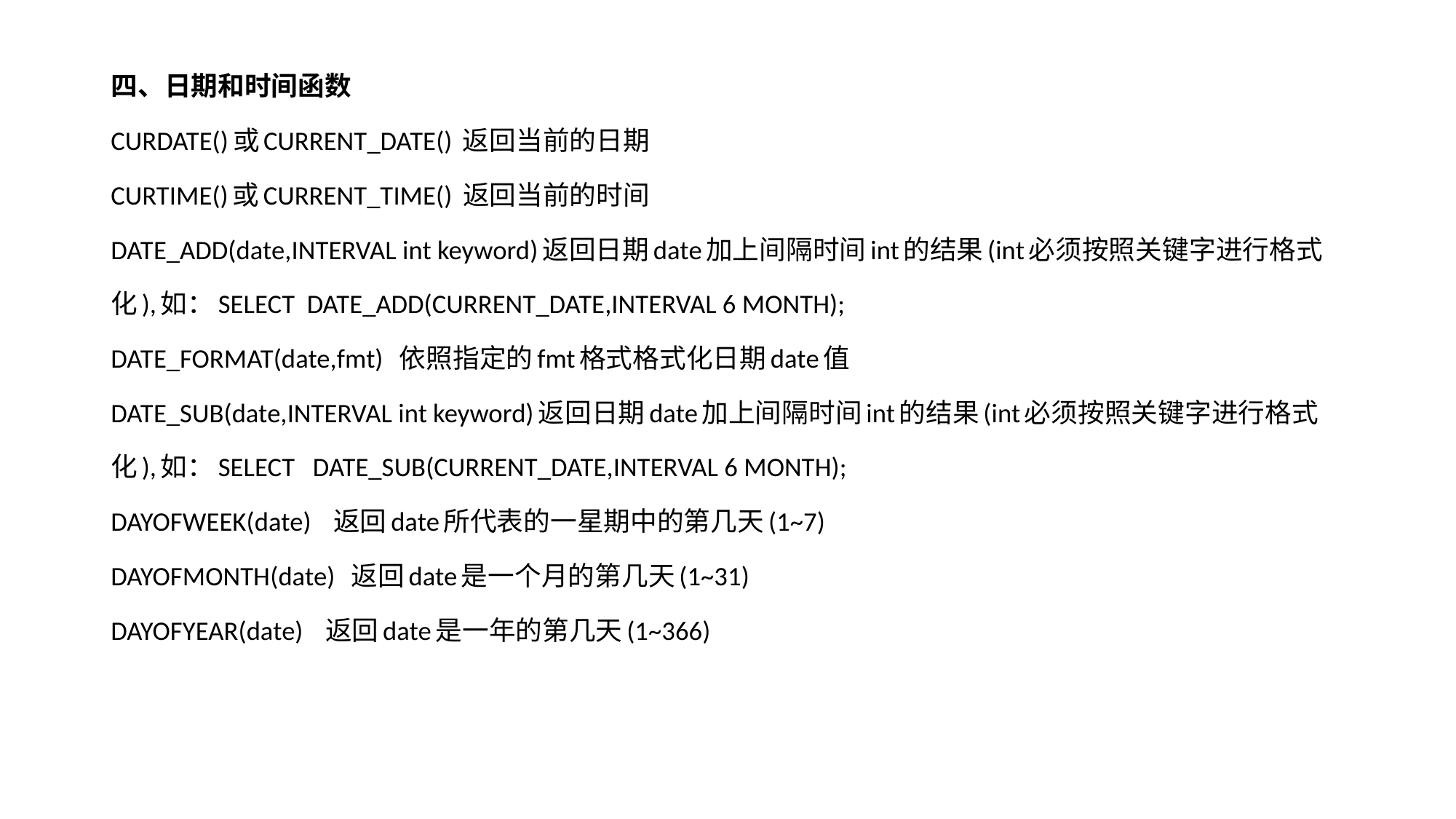

四、日期和时间函数
CURDATE()或CURRENT_DATE() 返回当前的日期
CURTIME()或CURRENT_TIME() 返回当前的时间
DATE_ADD(date,INTERVAL int keyword)返回日期date加上间隔时间int的结果(int必须按照关键字进行格式化),如：SELECT  DATE_ADD(CURRENT_DATE,INTERVAL 6 MONTH);
DATE_FORMAT(date,fmt)  依照指定的fmt格式格式化日期date值
DATE_SUB(date,INTERVAL int keyword)返回日期date加上间隔时间int的结果(int必须按照关键字进行格式化),如：SELECT   DATE_SUB(CURRENT_DATE,INTERVAL 6 MONTH);
DAYOFWEEK(date)   返回date所代表的一星期中的第几天(1~7)
DAYOFMONTH(date)  返回date是一个月的第几天(1~31)
DAYOFYEAR(date)   返回date是一年的第几天(1~366)